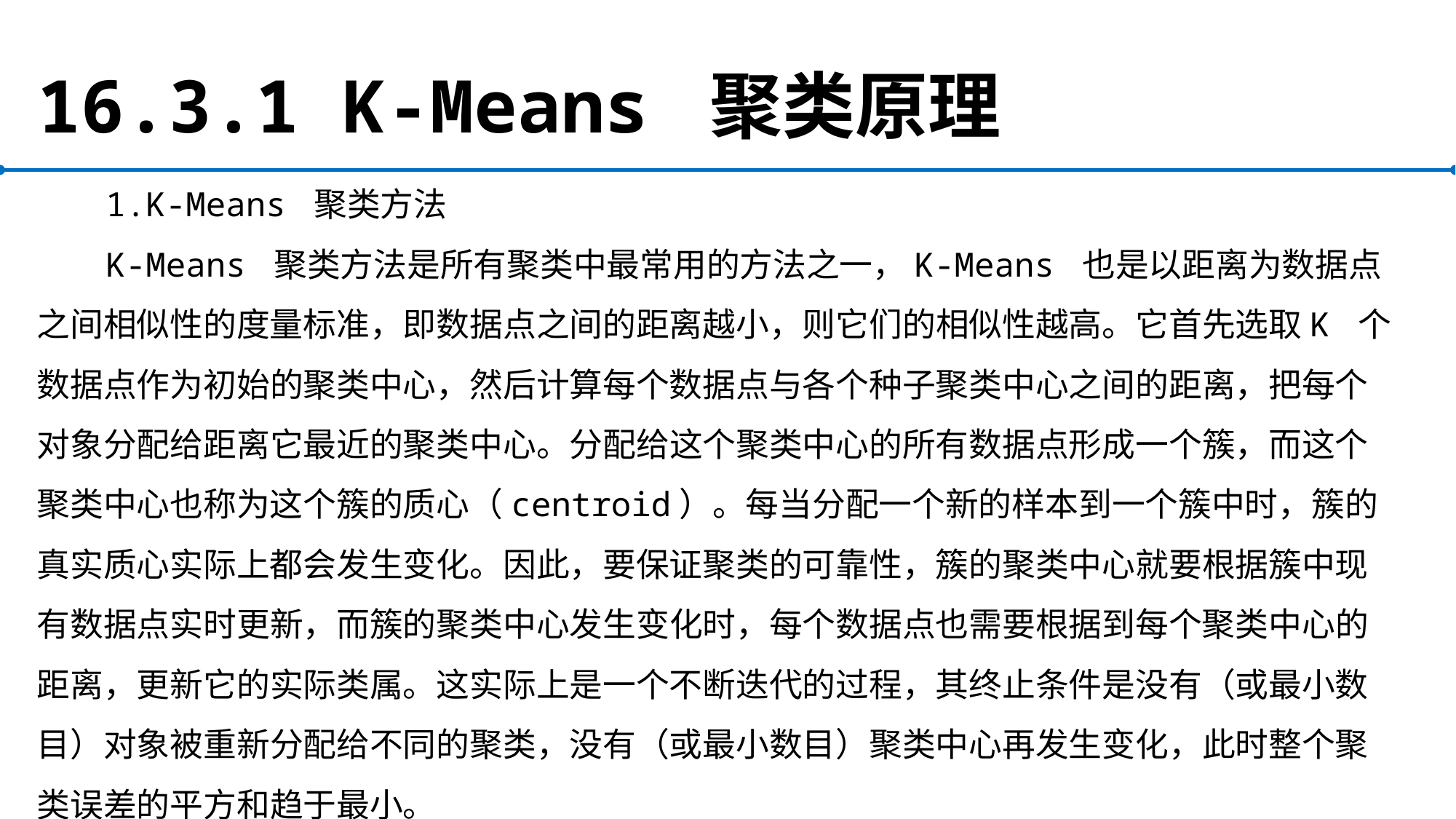

# 16.3.1 K-Means 聚类原理
1.K-Means 聚类方法
K-Means 聚类方法是所有聚类中最常用的方法之一，K-Means 也是以距离为数据点之间相似性的度量标准，即数据点之间的距离越小，则它们的相似性越高。它首先选取K 个数据点作为初始的聚类中心，然后计算每个数据点与各个种子聚类中心之间的距离，把每个对象分配给距离它最近的聚类中心。分配给这个聚类中心的所有数据点形成一个簇，而这个聚类中心也称为这个簇的质心（centroid）。每当分配一个新的样本到一个簇中时，簇的真实质心实际上都会发生变化。因此，要保证聚类的可靠性，簇的聚类中心就要根据簇中现有数据点实时更新，而簇的聚类中心发生变化时，每个数据点也需要根据到每个聚类中心的距离，更新它的实际类属。这实际上是一个不断迭代的过程，其终止条件是没有（或最小数目）对象被重新分配给不同的聚类，没有（或最小数目）聚类中心再发生变化，此时整个聚类误差的平方和趋于最小。